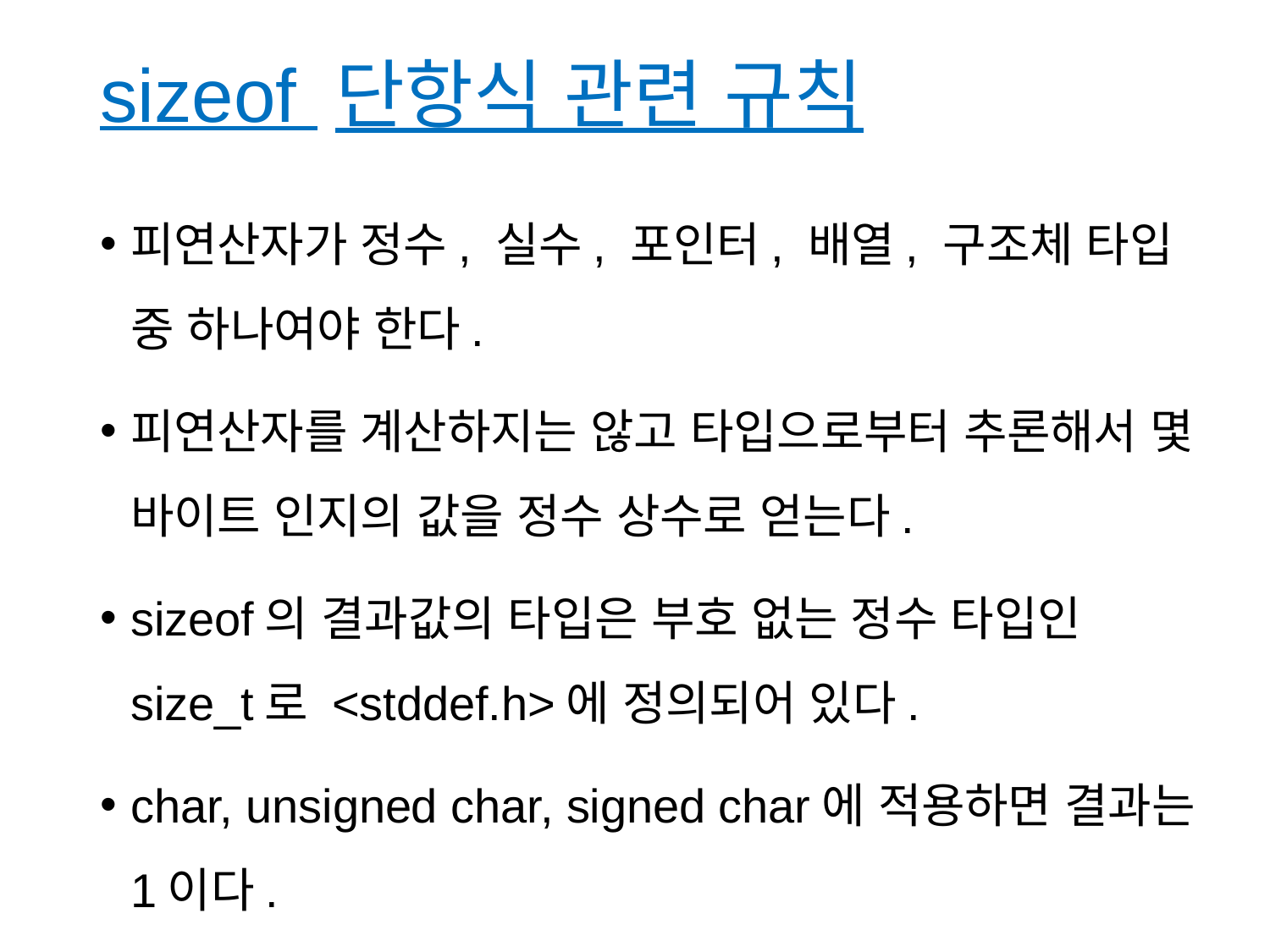

# sizeof 단항식 관련 규칙
피연산자가 정수, 실수, 포인터, 배열, 구조체 타입 중 하나여야 한다.
피연산자를 계산하지는 않고 타입으로부터 추론해서 몇 바이트 인지의 값을 정수 상수로 얻는다.
sizeof의 결과값의 타입은 부호 없는 정수 타입인 size_t로 <stddef.h>에 정의되어 있다.
char, unsigned char, signed char에 적용하면 결과는 1이다.